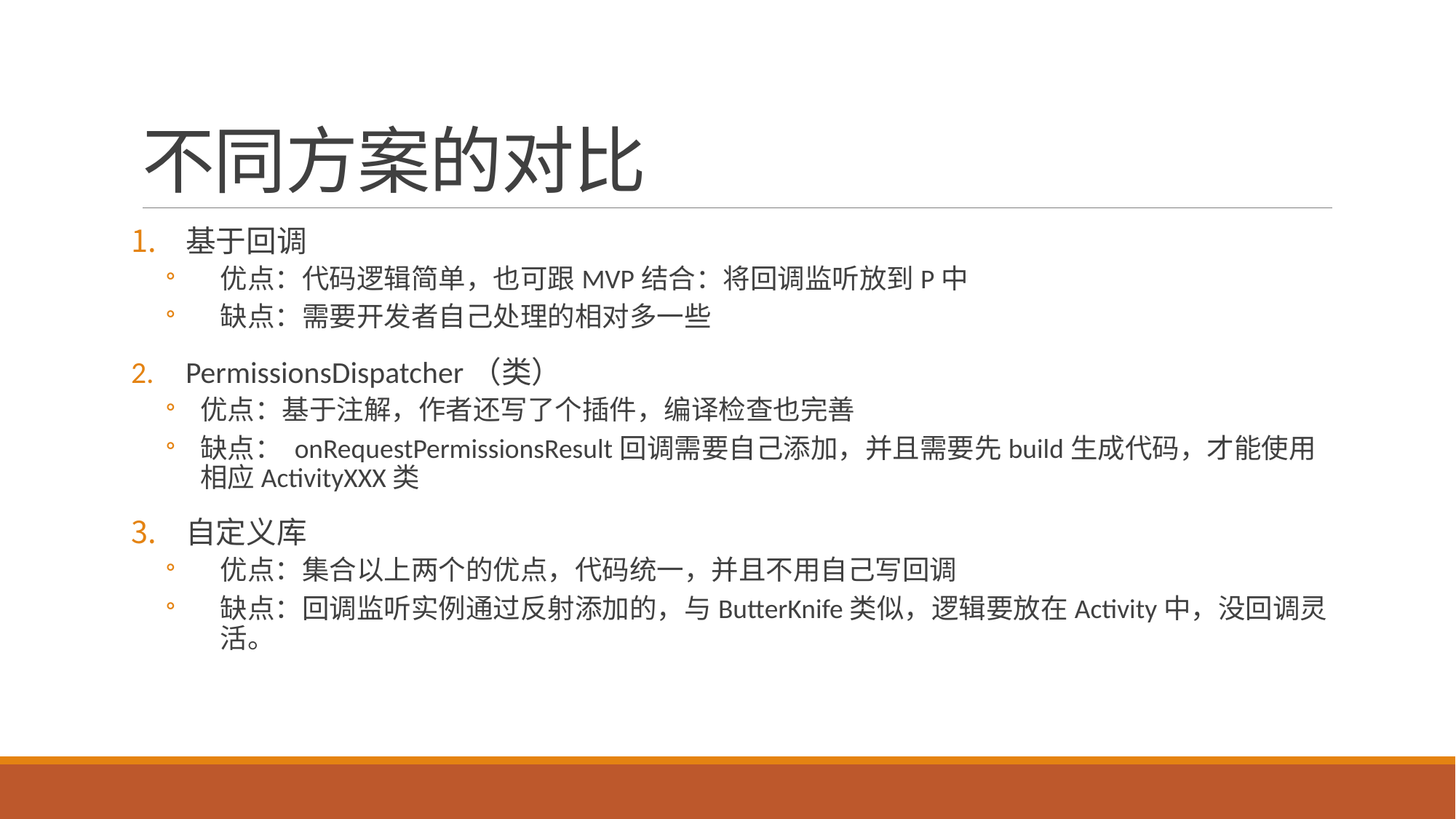

# 不同方案的对比
基于回调
优点：代码逻辑简单，也可跟MVP结合：将回调监听放到P中
缺点：需要开发者自己处理的相对多一些
PermissionsDispatcher（类）
优点：基于注解，作者还写了个插件，编译检查也完善
缺点： onRequestPermissionsResult回调需要自己添加，并且需要先build生成代码，才能使用相应ActivityXXX类
自定义库
优点：集合以上两个的优点，代码统一，并且不用自己写回调
缺点：回调监听实例通过反射添加的，与ButterKnife类似，逻辑要放在Activity中，没回调灵活。